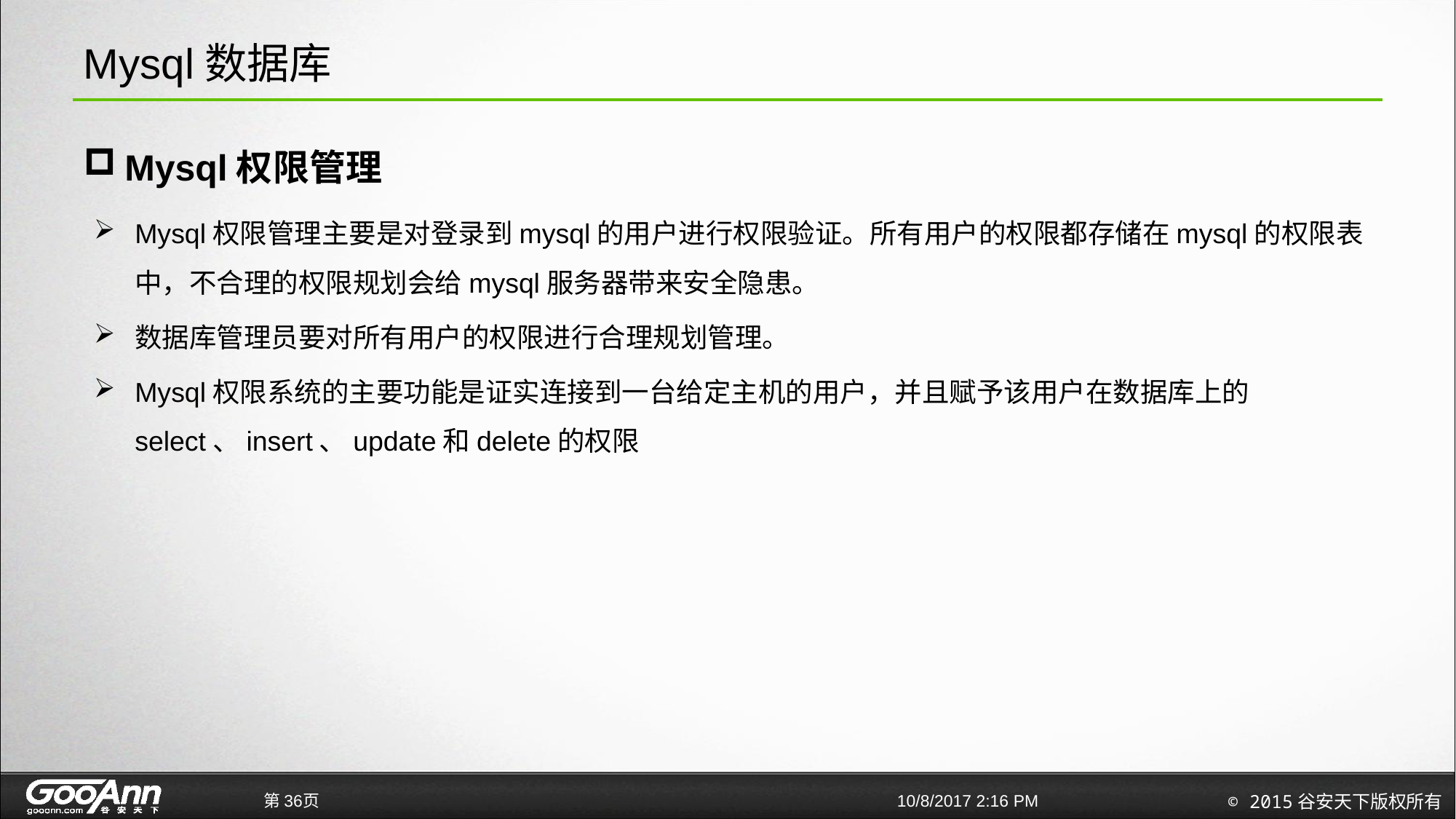

# Mysql数据库
Mysql权限管理
Mysql权限管理主要是对登录到mysql的用户进行权限验证。所有用户的权限都存储在mysql的权限表中，不合理的权限规划会给mysql服务器带来安全隐患。
数据库管理员要对所有用户的权限进行合理规划管理。
Mysql权限系统的主要功能是证实连接到一台给定主机的用户，并且赋予该用户在数据库上的select、insert、update和delete的权限